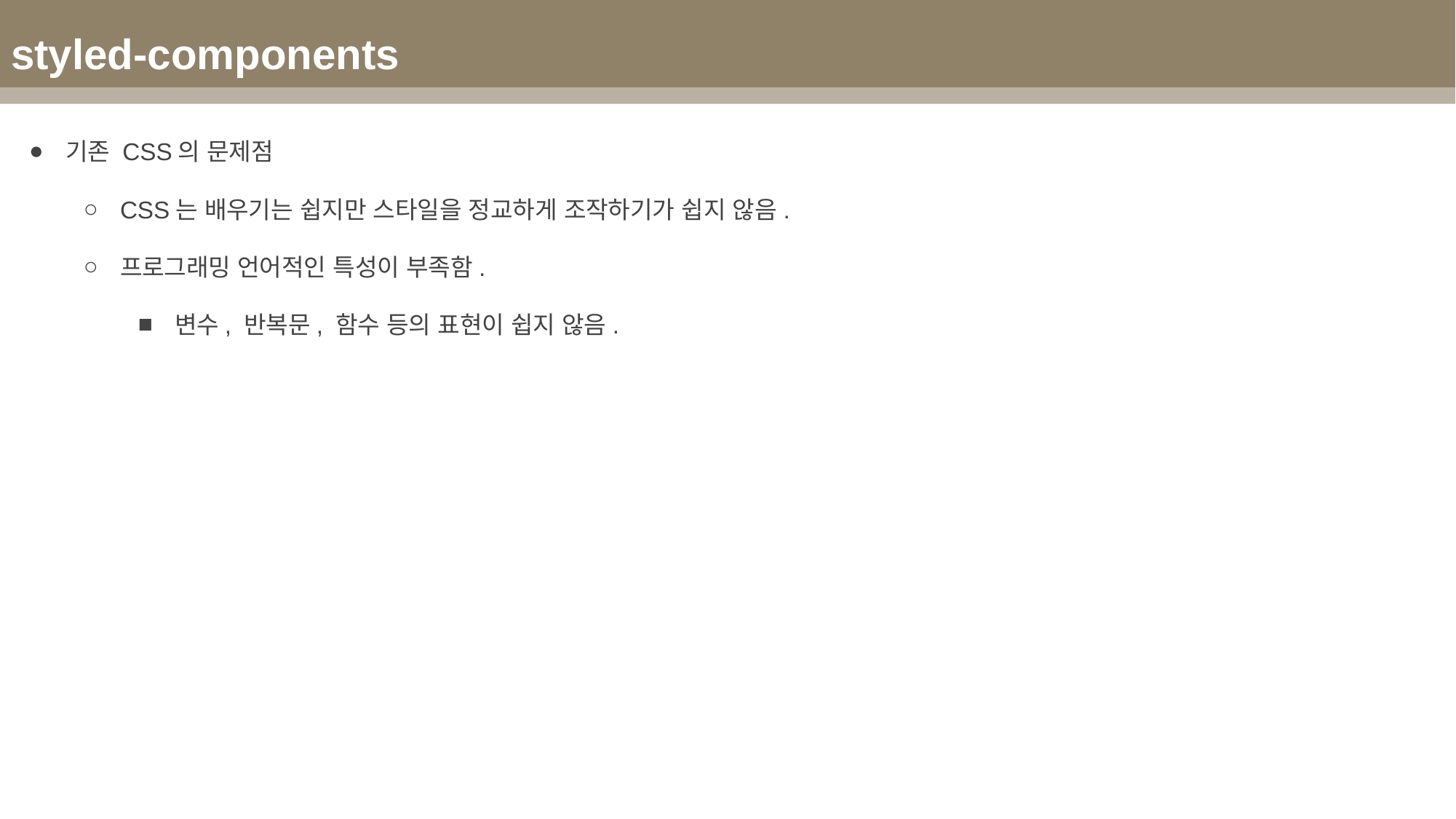

styled-components
기존 CSS의 문제점
CSS는 배우기는 쉽지만 스타일을 정교하게 조작하기가 쉽지 않음.
프로그래밍 언어적인 특성이 부족함.
변수, 반복문, 함수 등의 표현이 쉽지 않음.